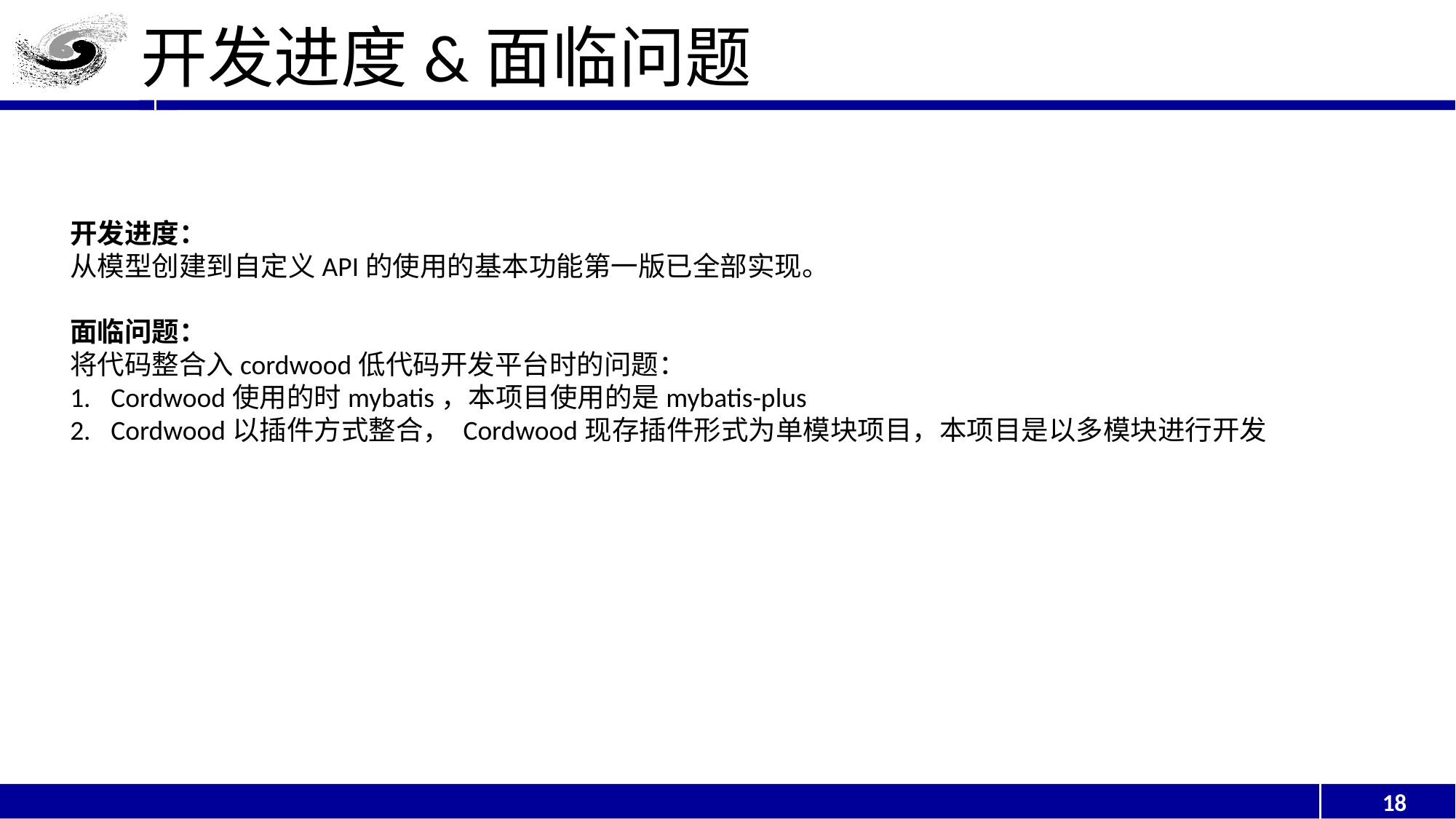

# 开发进度&面临问题
开发进度：
从模型创建到自定义API的使用的基本功能第一版已全部实现。

面临问题：
将代码整合入cordwood低代码开发平台时的问题：
Cordwood使用的时mybatis，本项目使用的是mybatis-plus
Cordwood以插件方式整合， Cordwood现存插件形式为单模块项目，本项目是以多模块进行开发